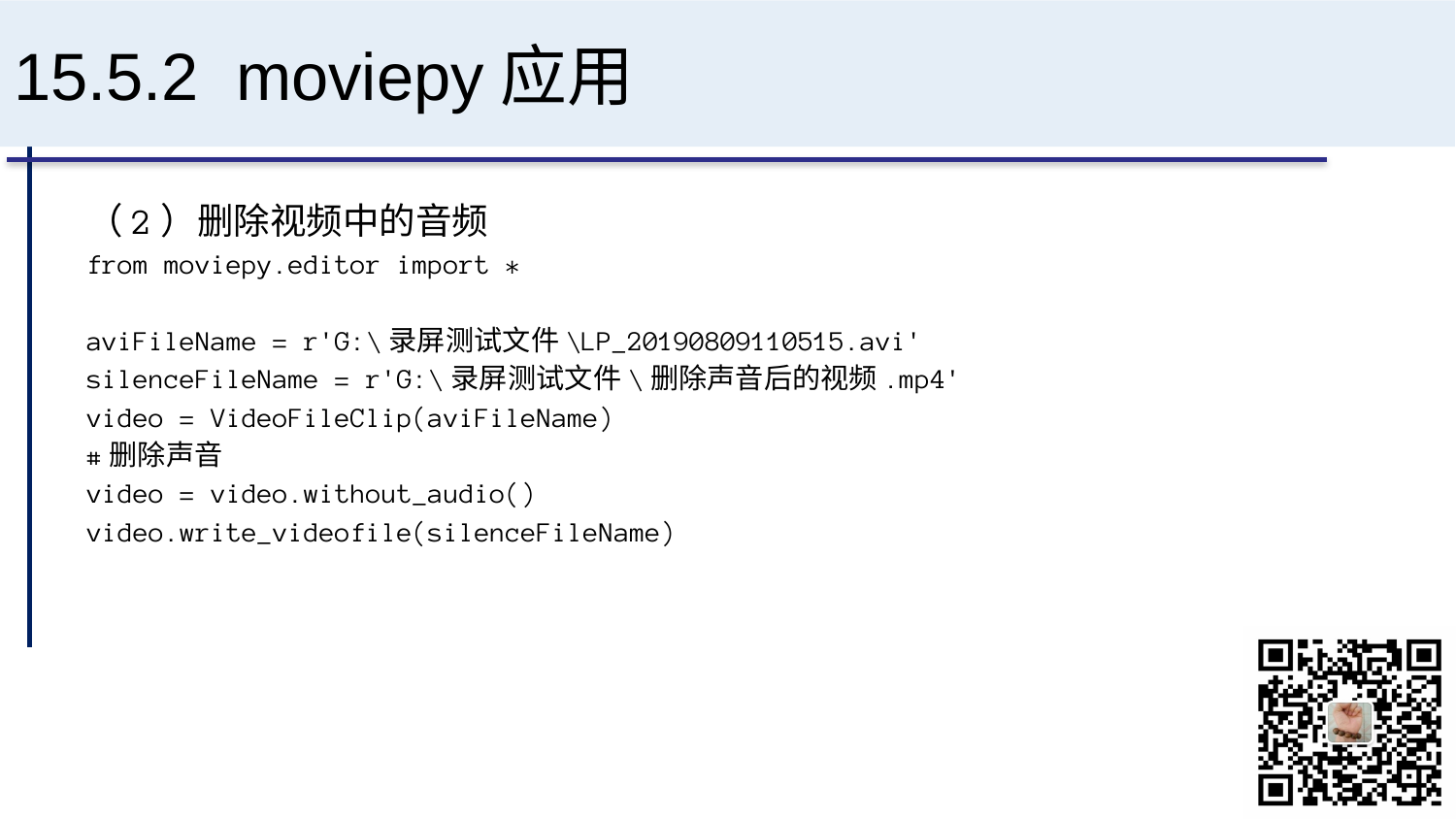

# 15.5.2  moviepy应用
（2）删除视频中的音频
from moviepy.editor import *

aviFileName = r'G:\录屏测试文件\LP_20190809110515.avi'
silenceFileName = r'G:\录屏测试文件\删除声音后的视频.mp4'
video = VideoFileClip(aviFileName)
#删除声音
video = video.without_audio()
video.write_videofile(silenceFileName)